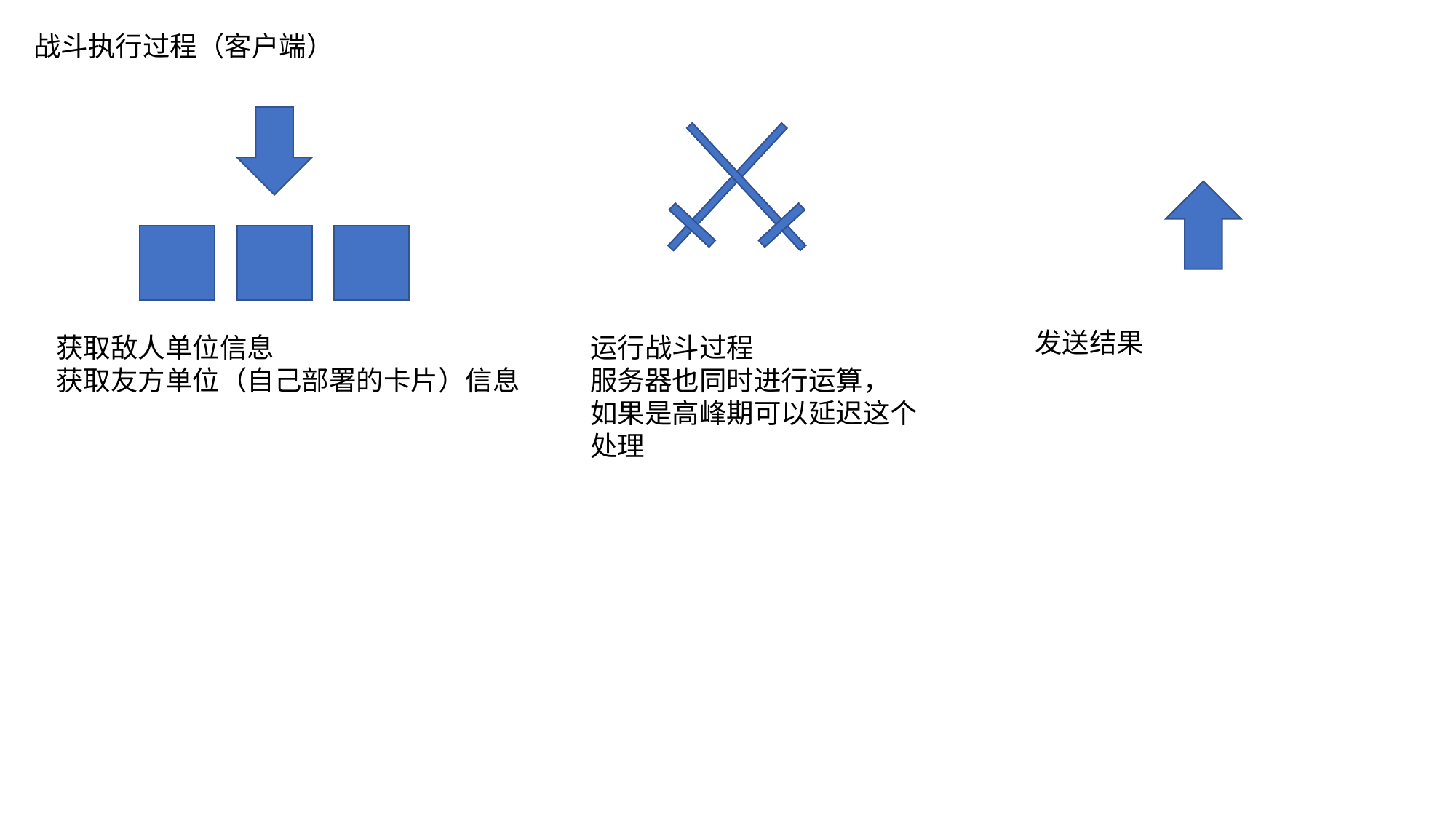

战斗执行过程（客户端）

发送结果
获取敌人单位信息
获取友方单位（自己部署的卡片）信息
运行战斗过程
服务器也同时进行运算，
如果是高峰期可以延迟这个处理